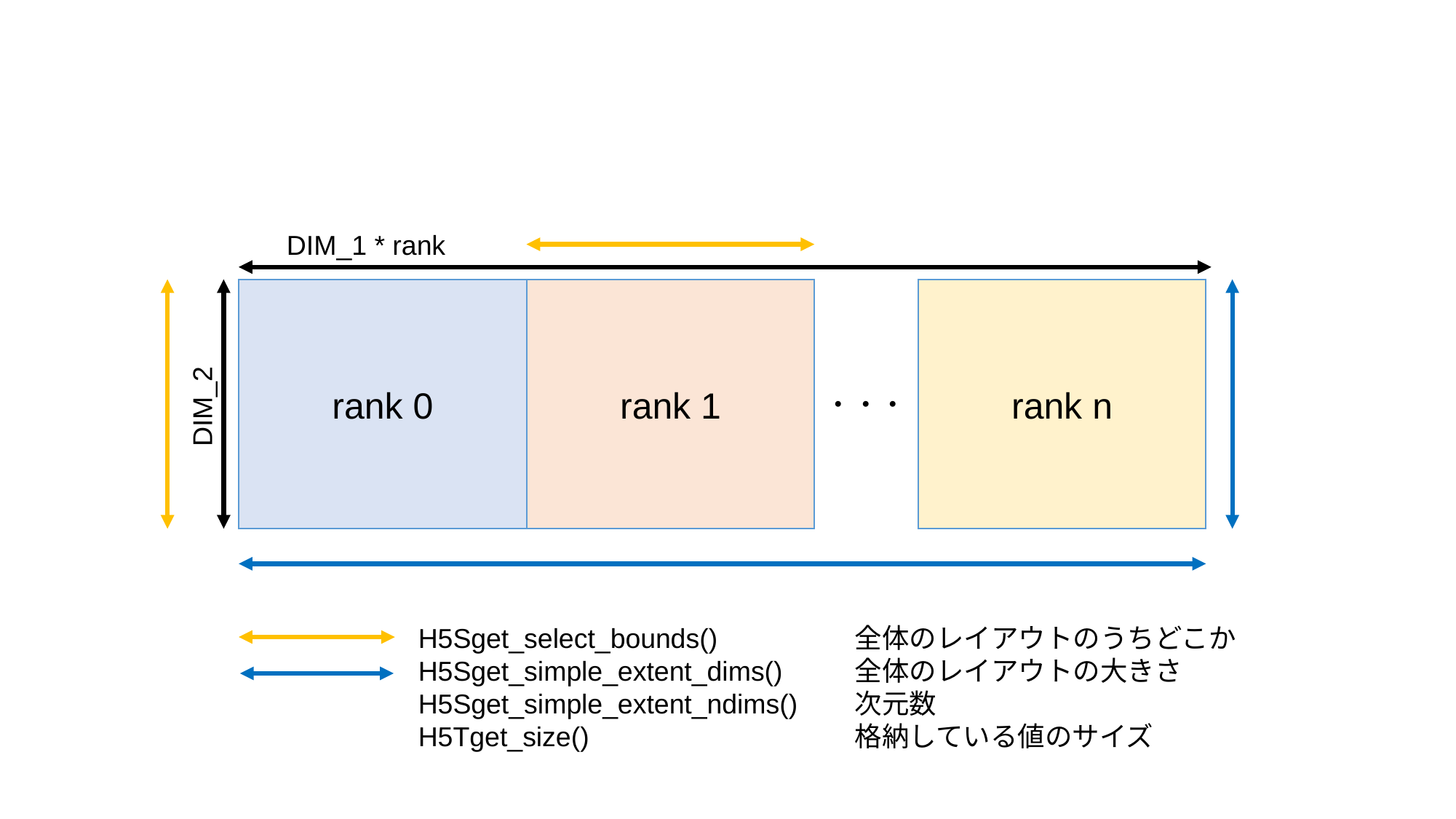

DIM_1 * rank
rank 0
rank 1
rank n
DIM_2
・・・
H5Sget_select_bounds()		全体のレイアウトのうちどこか
H5Sget_simple_extent_dims()	全体のレイアウトの大きさ
H5Sget_simple_extent_ndims()	次元数
H5Tget_size()			格納している値のサイズ